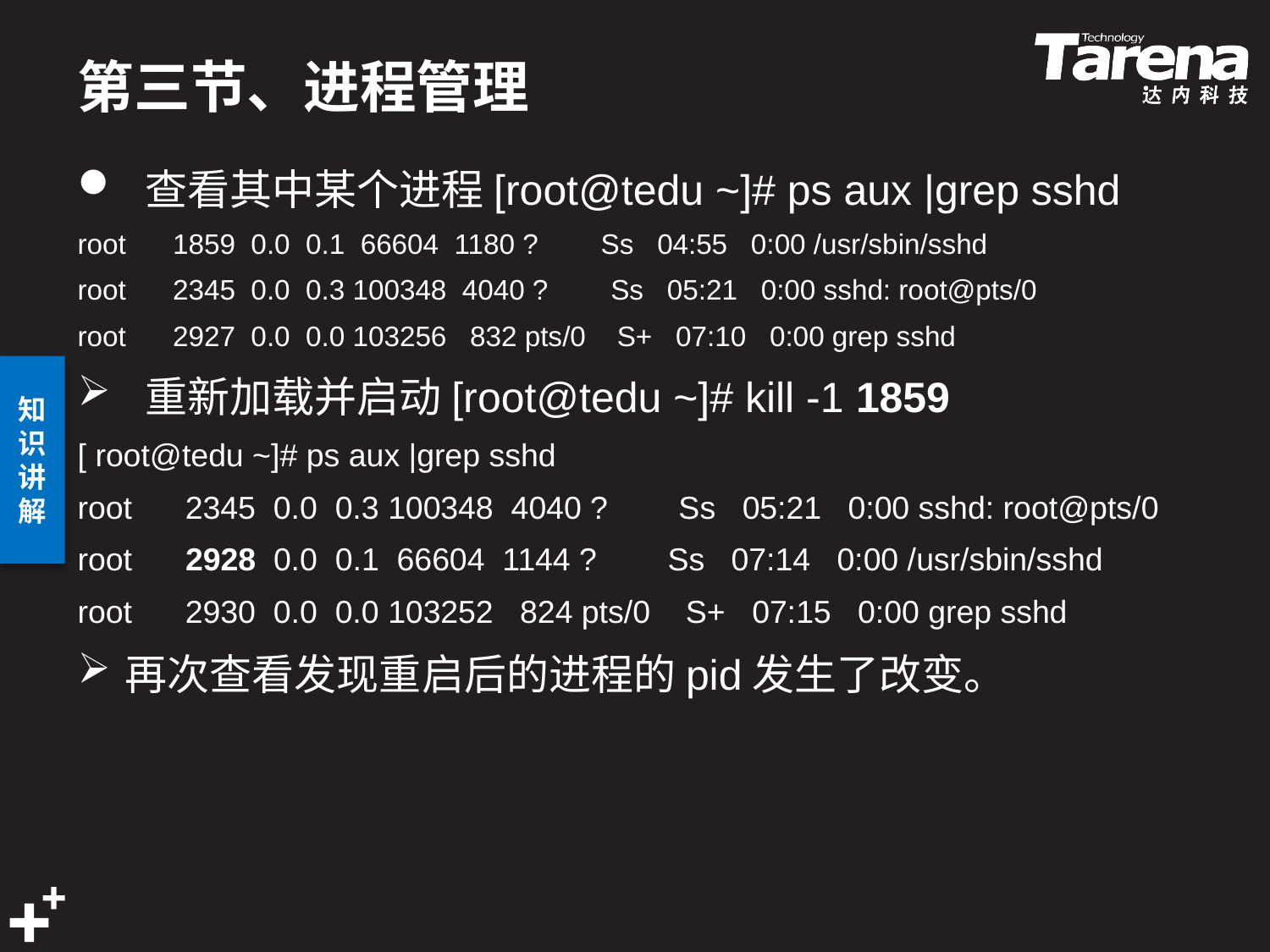

# 第三节、进程管理
 查看其中某个进程[root@tedu ~]# ps aux |grep sshd
root      1859  0.0  0.1  66604  1180 ?        Ss   04:55   0:00 /usr/sbin/sshd
root      2345  0.0  0.3 100348  4040 ?        Ss   05:21   0:00 sshd: root@pts/0
root      2927  0.0  0.0 103256   832 pts/0    S+   07:10   0:00 grep sshd
 重新加载并启动[root@tedu ~]# kill -1 1859
[ root@tedu ~]# ps aux |grep sshd
root      2345  0.0  0.3 100348  4040 ?        Ss   05:21   0:00 sshd: root@pts/0
root      2928  0.0  0.1  66604  1144 ?        Ss   07:14   0:00 /usr/sbin/sshd
root      2930  0.0  0.0 103252   824 pts/0    S+   07:15   0:00 grep sshd
再次查看发现重启后的进程的pid发生了改变。
